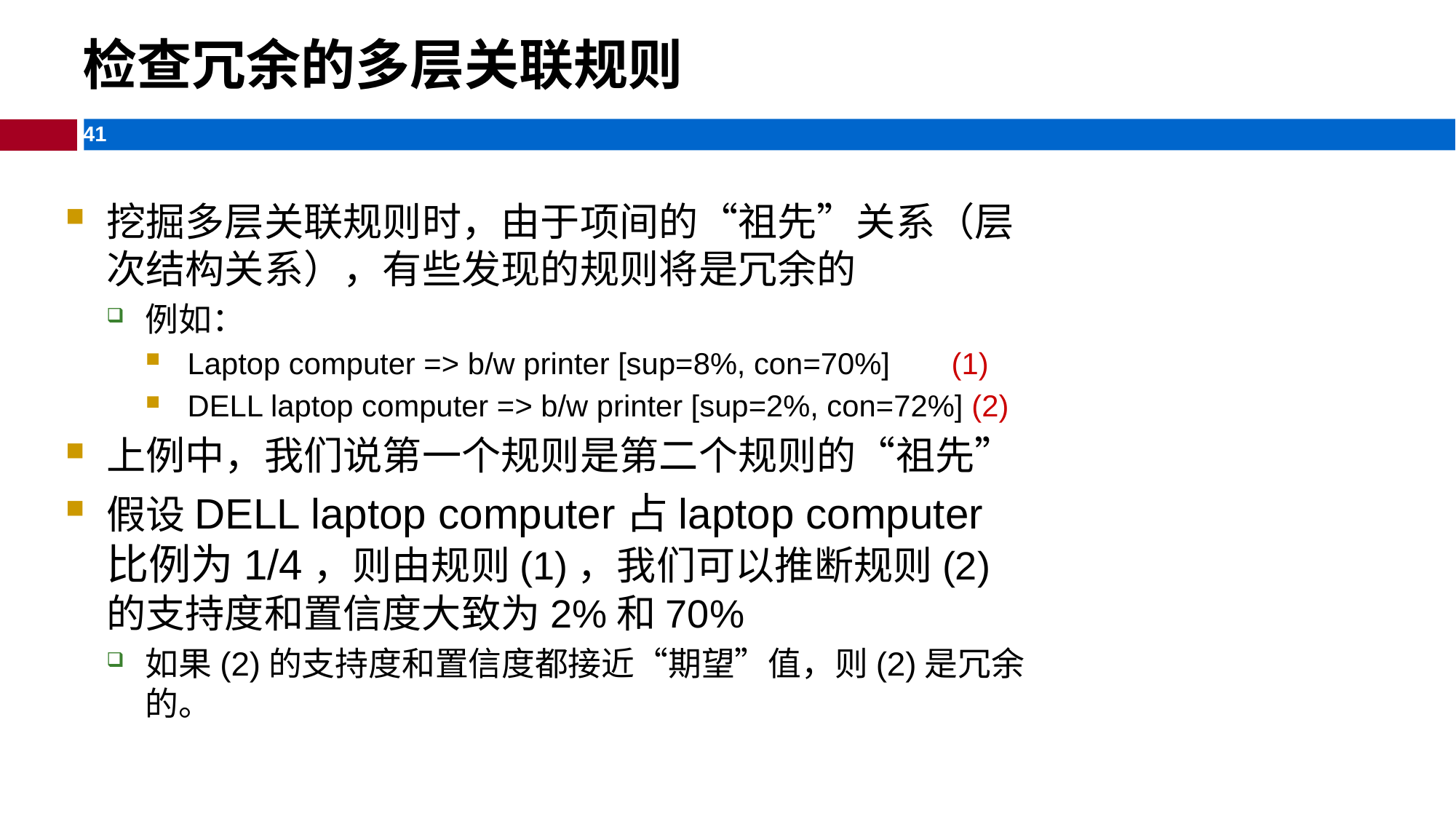

检查冗余的多层关联规则
挖掘多层关联规则时，由于项间的“祖先”关系（层次结构关系），有些发现的规则将是冗余的
例如：
Laptop computer => b/w printer [sup=8%, con=70%] 	(1)
DELL laptop computer => b/w printer [sup=2%, con=72%] (2)
上例中，我们说第一个规则是第二个规则的“祖先”
假设DELL laptop computer占laptop computer比例为1/4，则由规则(1)，我们可以推断规则(2)的支持度和置信度大致为2%和70%
如果(2)的支持度和置信度都接近“期望”值，则(2)是冗余的。